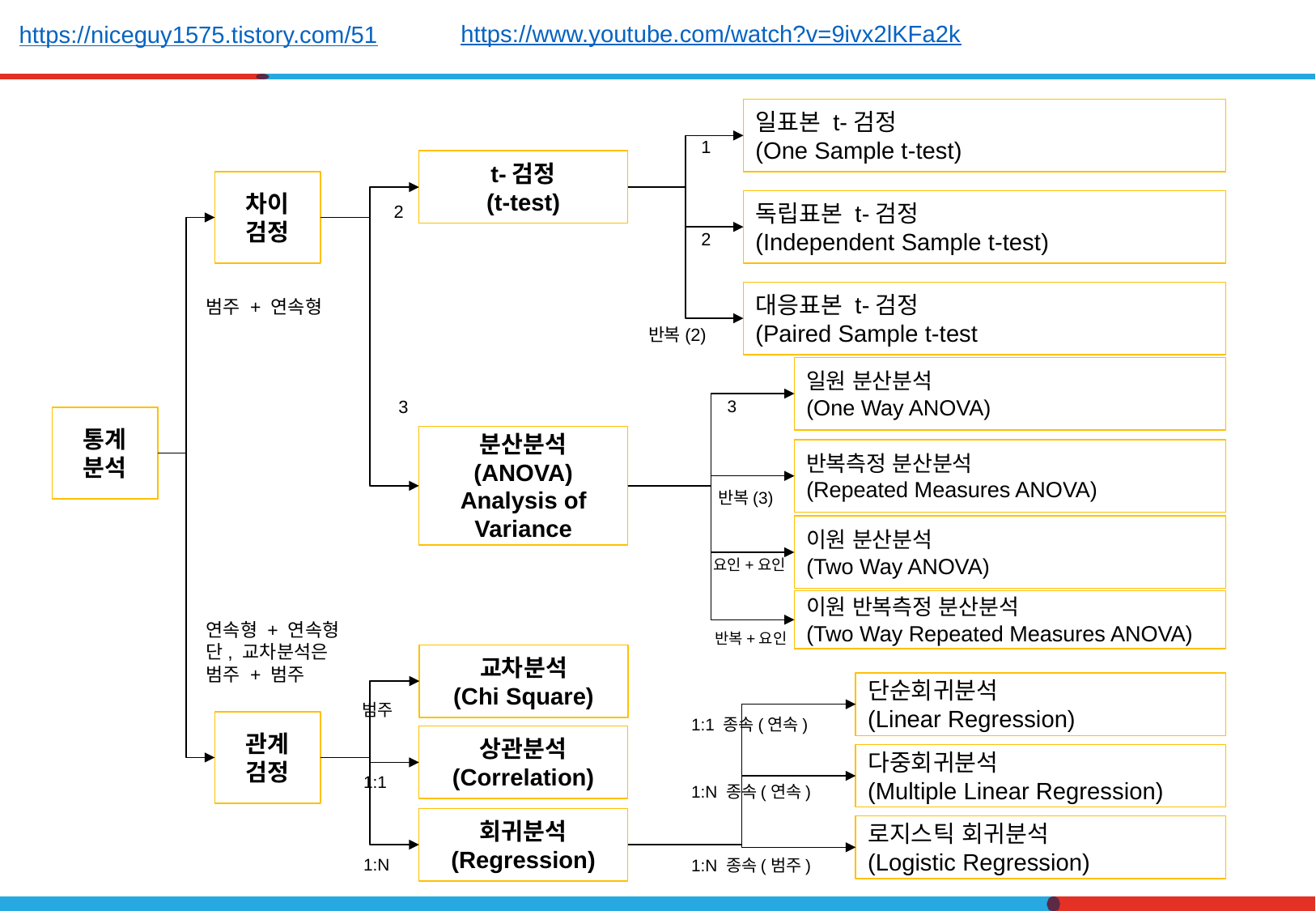

https://www.youtube.com/watch?v=9ivx2lKFa2k
https://niceguy1575.tistory.com/51
일표본 t-검정
(One Sample t-test)
1
t-검정
(t-test)
차이
검정
독립표본 t-검정
(Independent Sample t-test)
2
2
대응표본 t-검정
(Paired Sample t-test
범주 + 연속형
반복(2)
일원 분산분석
(One Way ANOVA)
3
3
통계
분석
분산분석
(ANOVA)
Analysis of Variance
반복측정 분산분석
(Repeated Measures ANOVA)
반복(3)
이원 분산분석
(Two Way ANOVA)
요인+요인
이원 반복측정 분산분석
(Two Way Repeated Measures ANOVA)
연속형 + 연속형
단, 교차분석은
범주 + 범주
반복+요인
교차분석
(Chi Square)
단순회귀분석
(Linear Regression)
범주
1:1 종속(연속)
관계
검정
상관분석
(Correlation)
다중회귀분석
(Multiple Linear Regression)
1:1
1:N 종속(연속)
회귀분석
(Regression)
로지스틱 회귀분석
(Logistic Regression)
1:N
1:N 종속(범주)